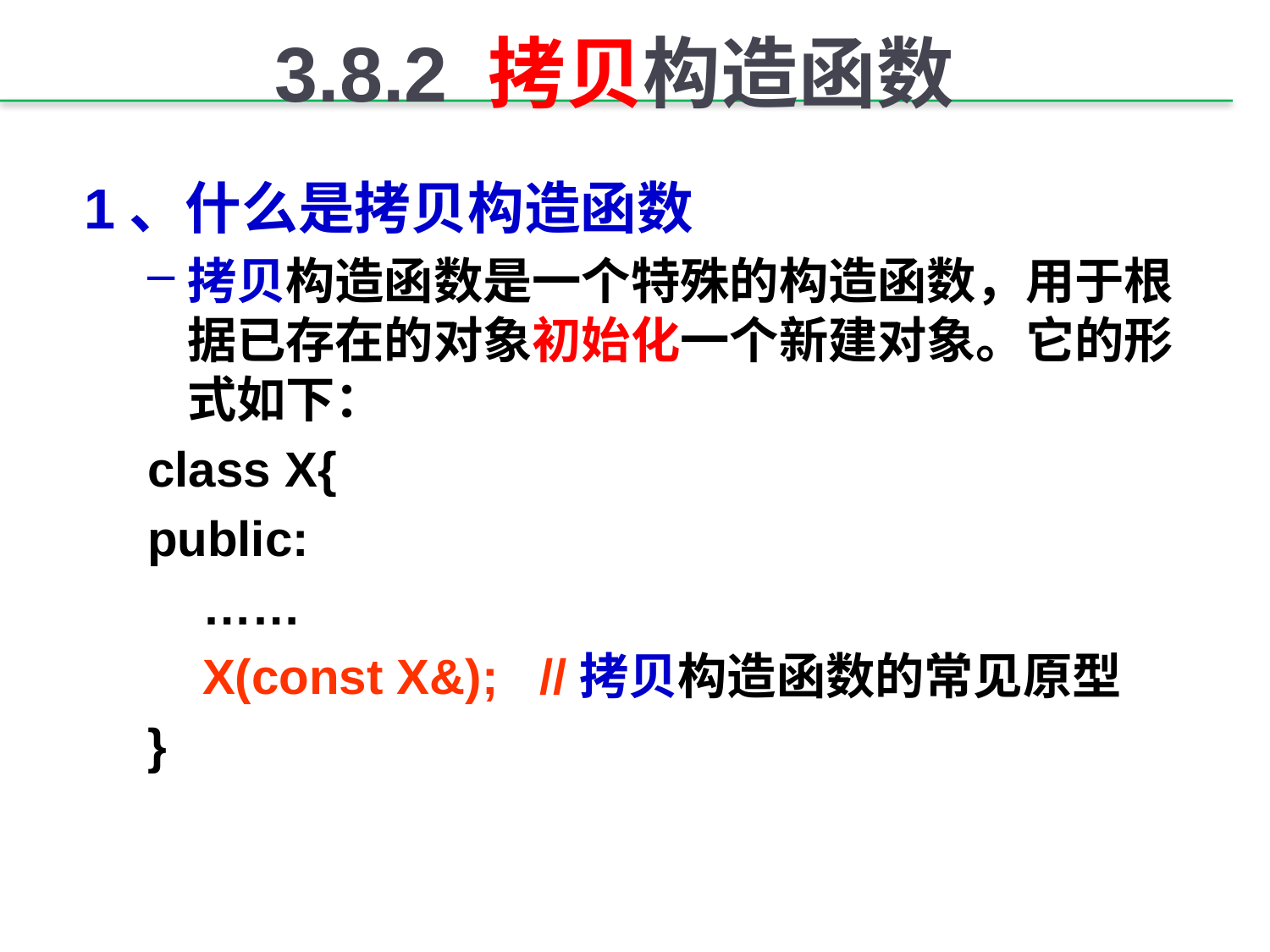

# 3.8.2 拷贝构造函数
1、什么是拷贝构造函数
拷贝构造函数是一个特殊的构造函数，用于根据已存在的对象初始化一个新建对象。它的形式如下：
class X{
public:
    ……
    X(const X&);   //拷贝构造函数的常见原型
}